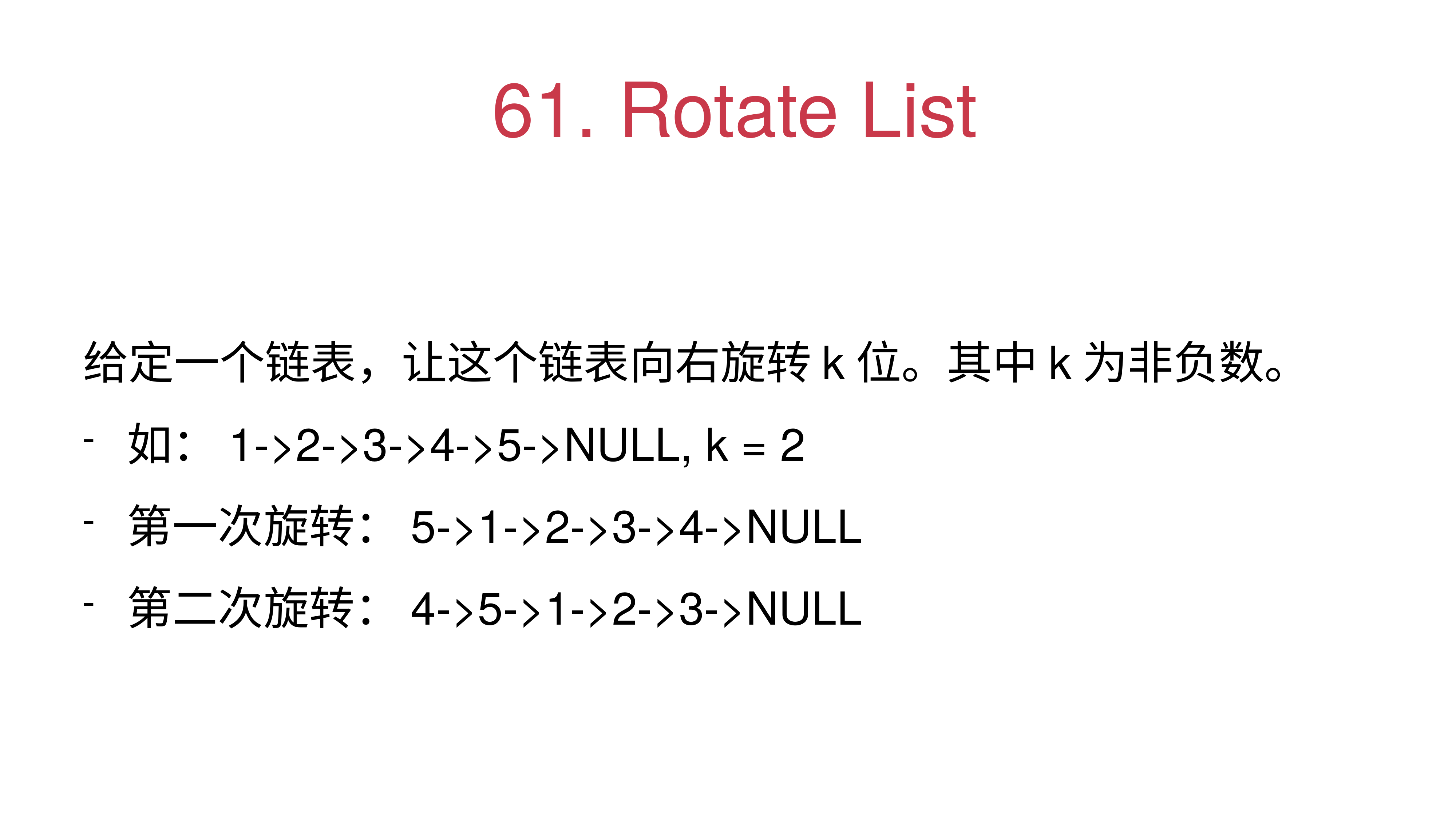

# 61. Rotate List
给定一个链表，让这个链表向右旋转k位。其中k为非负数。
如：1->2->3->4->5->NULL, k = 2
第一次旋转：5->1->2->3->4->NULL
第二次旋转：4->5->1->2->3->NULL